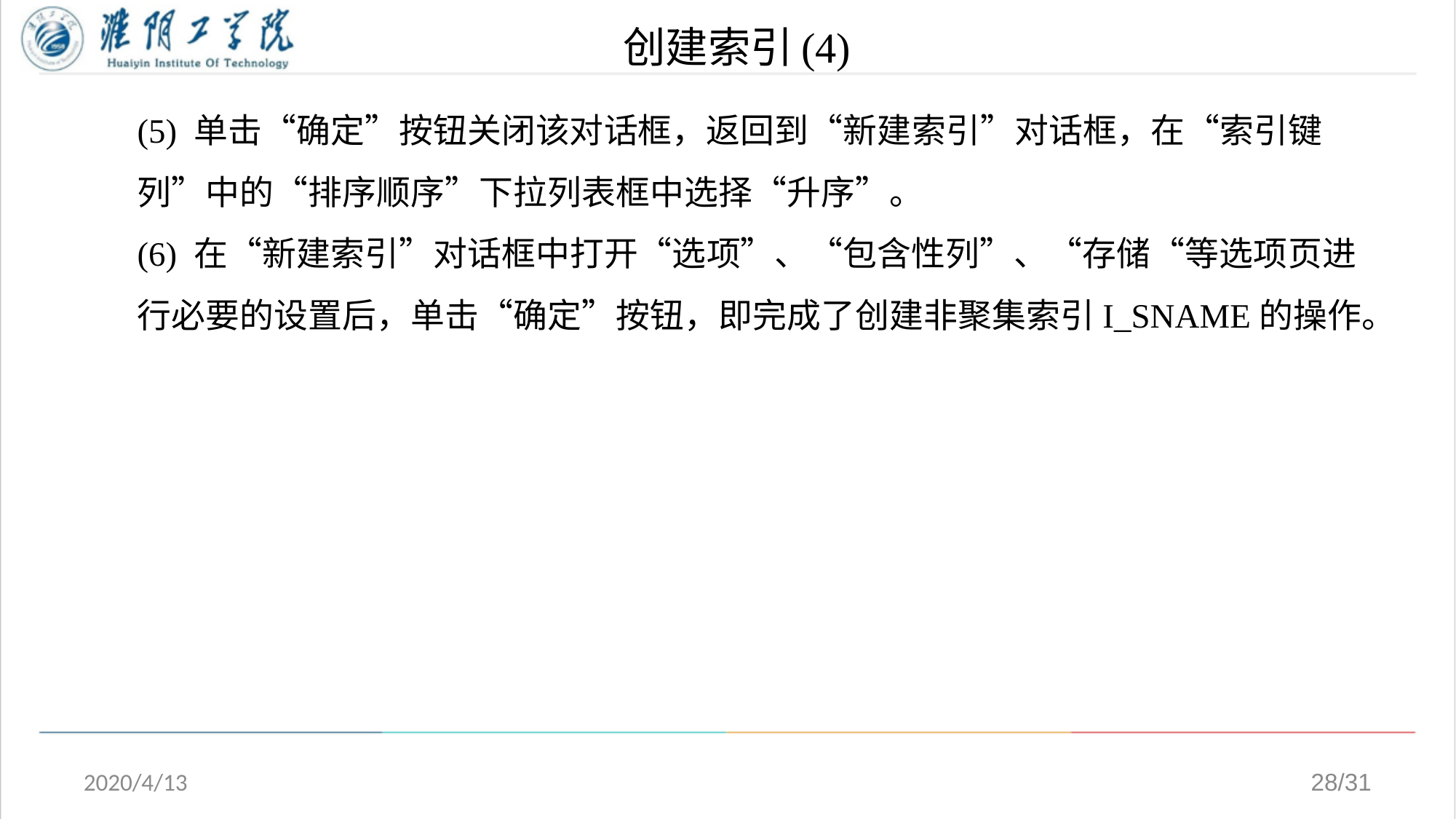

# 创建索引(4)
(5) 单击“确定”按钮关闭该对话框，返回到“新建索引”对话框，在“索引键列”中的“排序顺序”下拉列表框中选择“升序”。
(6) 在“新建索引”对话框中打开“选项”、“包含性列”、“存储“等选项页进行必要的设置后，单击“确定”按钮，即完成了创建非聚集索引I_SNAME的操作。
2020/4/13
28/31